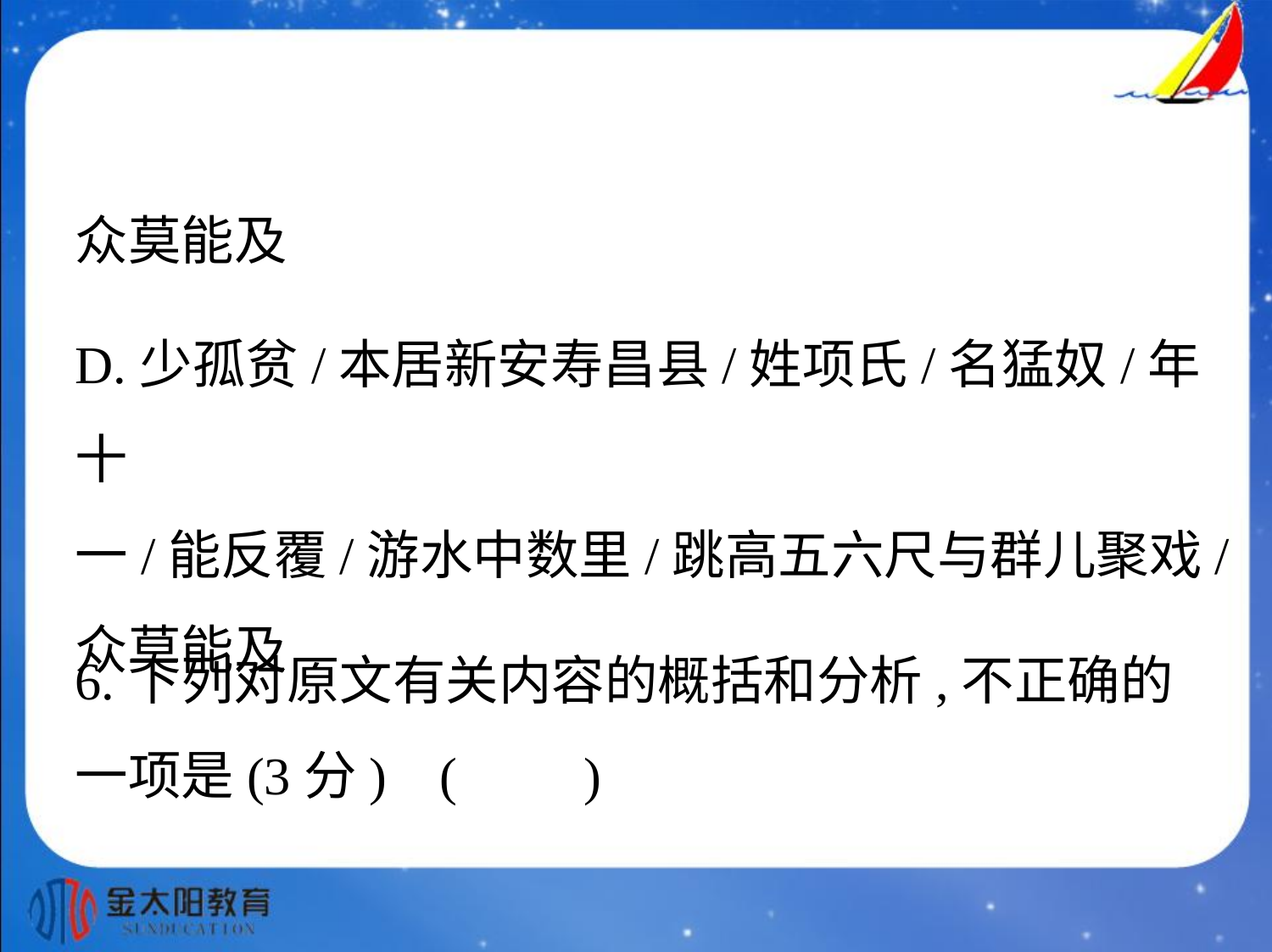

众莫能及
D.少孤贫/本居新安寿昌县/姓项氏/名猛奴/年十
一/能反覆/游水中数里/跳高五六尺与群儿聚戏/
众莫能及
6.下列对原文有关内容的概括和分析,不正确的
一项是(3分) (　    )